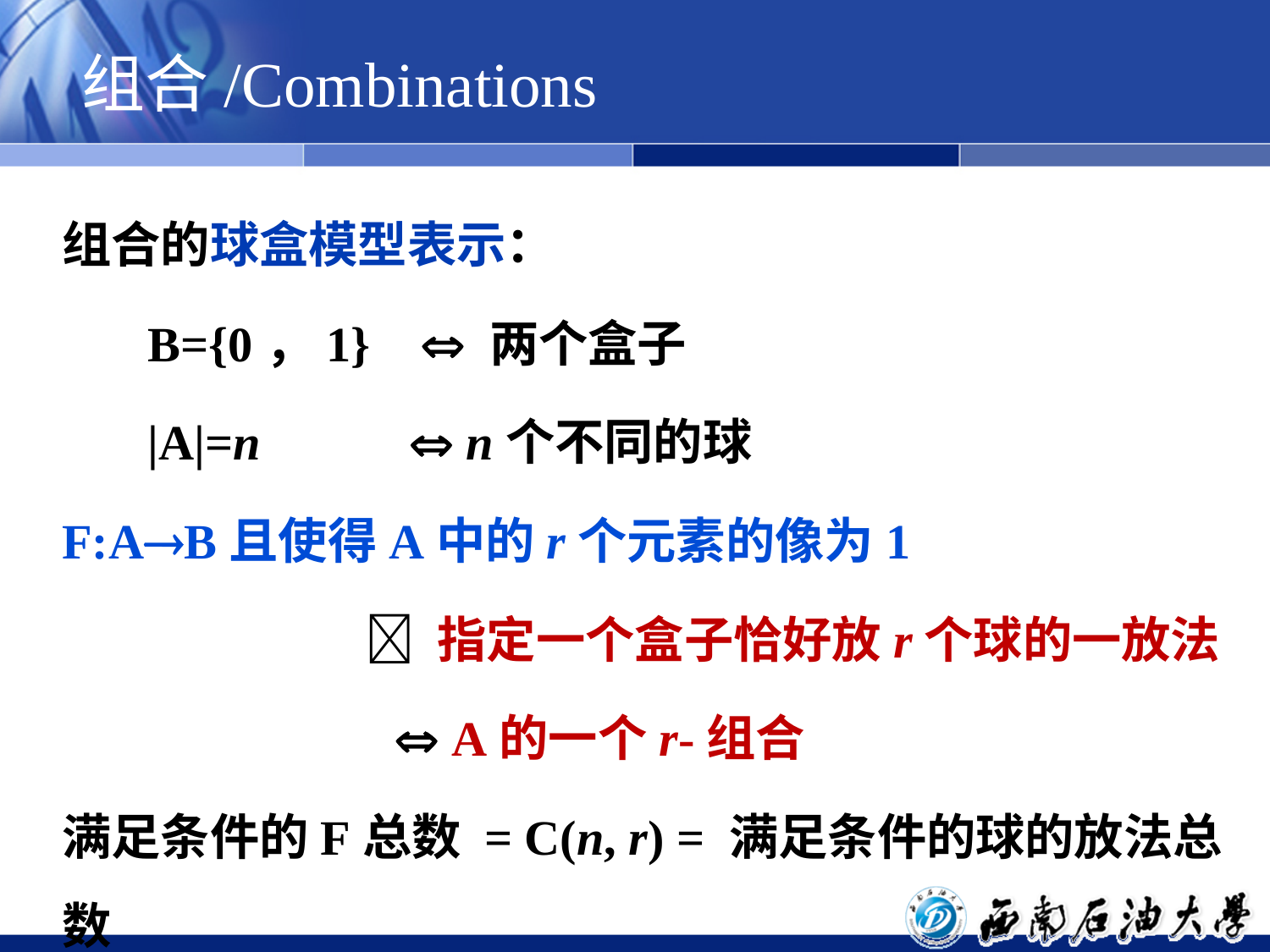

组合/Combinations
组合的球盒模型表示：
       B={0，1}    ⇔ 两个盒子
       |A|=n            ⇔ n个不同的球
F:A→B且使得A中的r个元素的像为1
                           ⇔ 指定一个盒子恰好放r个球的一放法
                           ⇔ A的一个r-组合
满足条件的F总数 = C(n, r) = 满足条件的球的放法总数